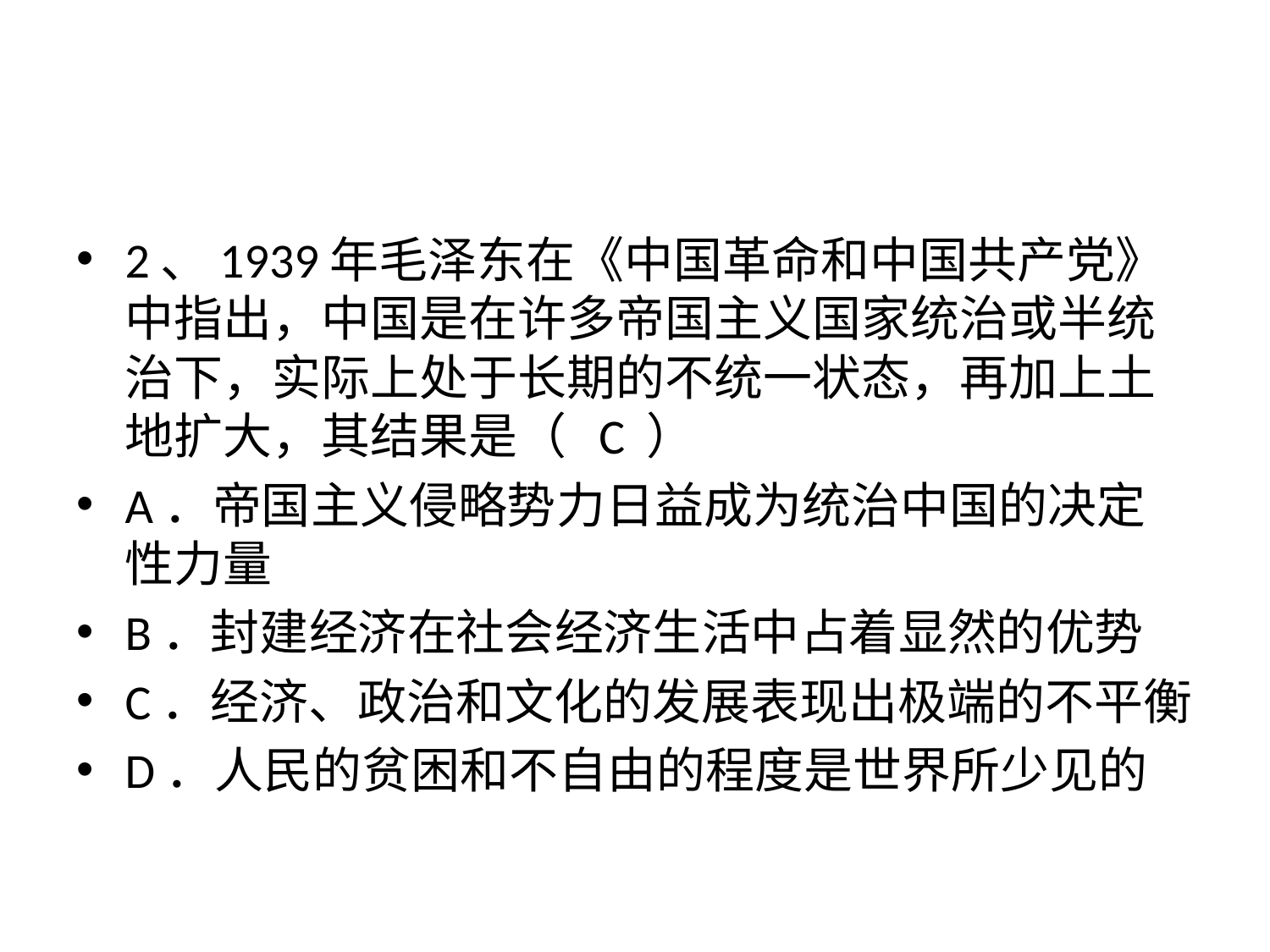

#
2、1939年毛泽东在《中国革命和中国共产党》中指出，中国是在许多帝国主义国家统治或半统治下，实际上处于长期的不统一状态，再加上土地扩大，其结果是（  C ）
A．帝国主义侵略势力日益成为统治中国的决定性力量
B．封建经济在社会经济生活中占着显然的优势
C．经济、政治和文化的发展表现出极端的不平衡
D．人民的贫困和不自由的程度是世界所少见的